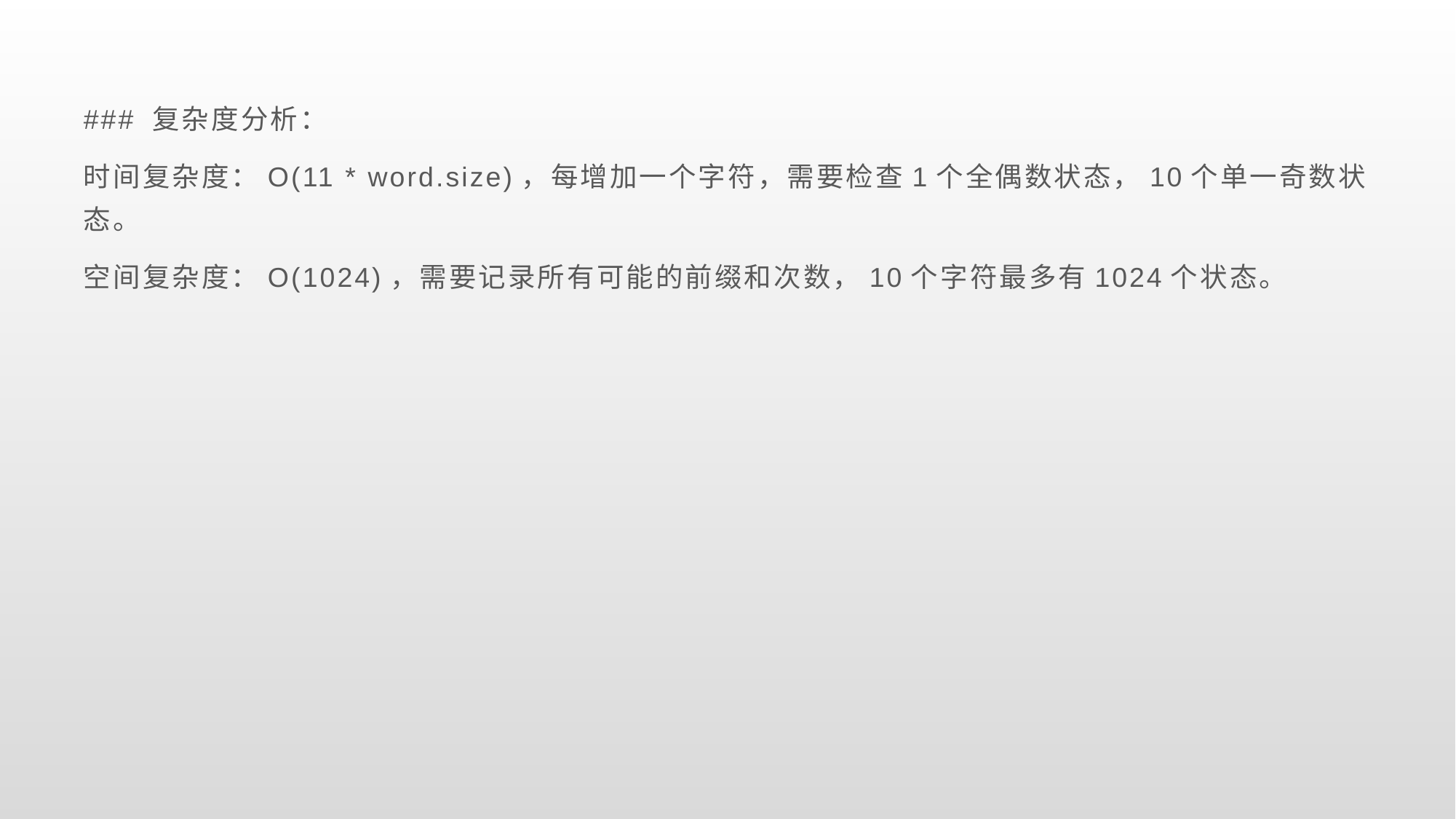

### 复杂度分析：
时间复杂度：O(11 * word.size)，每增加一个字符，需要检查1个全偶数状态，10个单一奇数状态。
空间复杂度：O(1024)，需要记录所有可能的前缀和次数，10个字符最多有1024个状态。